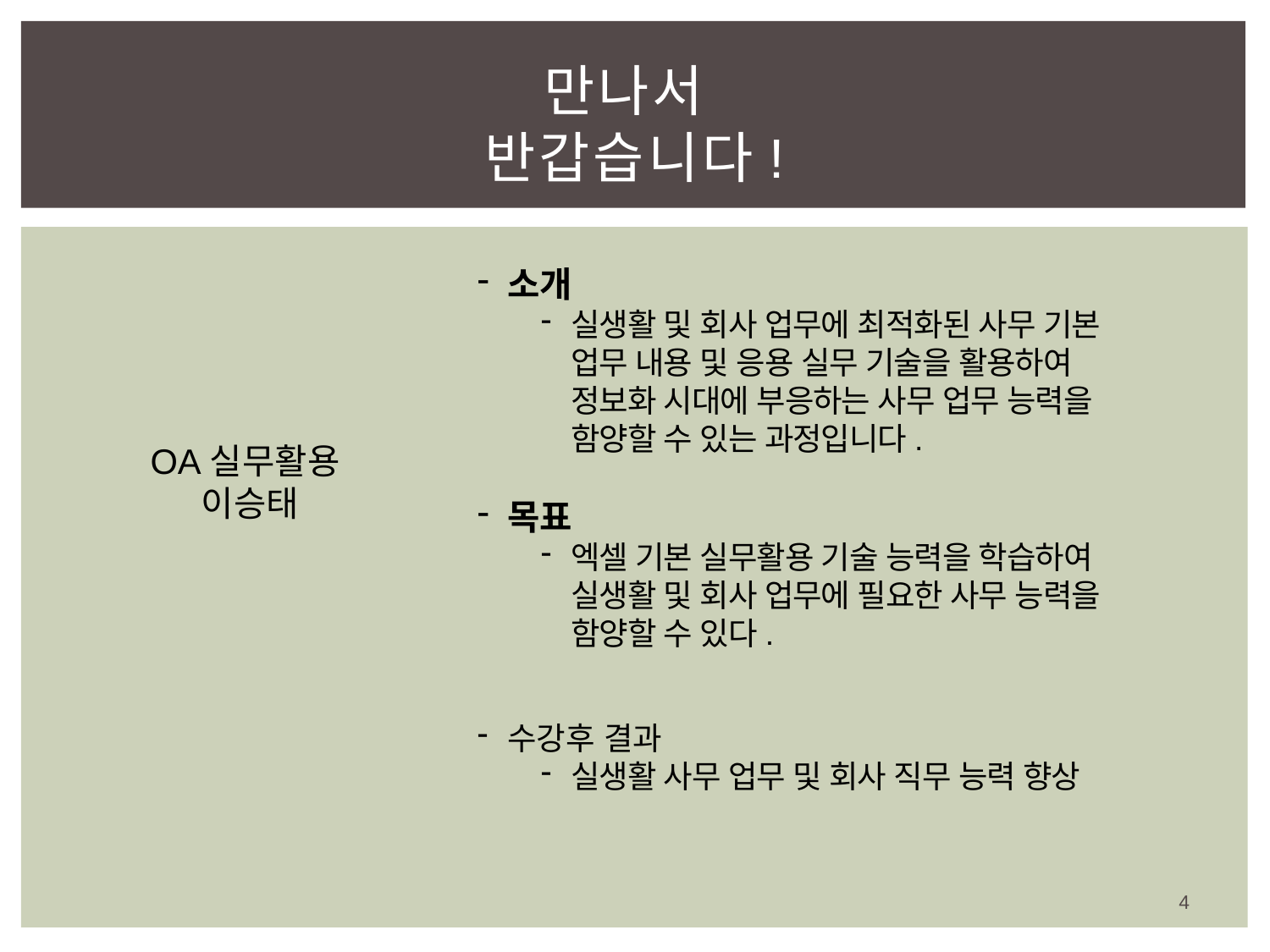

# 만나서 반갑습니다!
소개
실생활 및 회사 업무에 최적화된 사무 기본 업무 내용 및 응용 실무 기술을 활용하여 정보화 시대에 부응하는 사무 업무 능력을 함양할 수 있는 과정입니다.

목표
엑셀 기본 실무활용 기술 능력을 학습하여 실생활 및 회사 업무에 필요한 사무 능력을 함양할 수 있다.

수강후 결과
실생활 사무 업무 및 회사 직무 능력 향상
OA실무활용
이승태
4